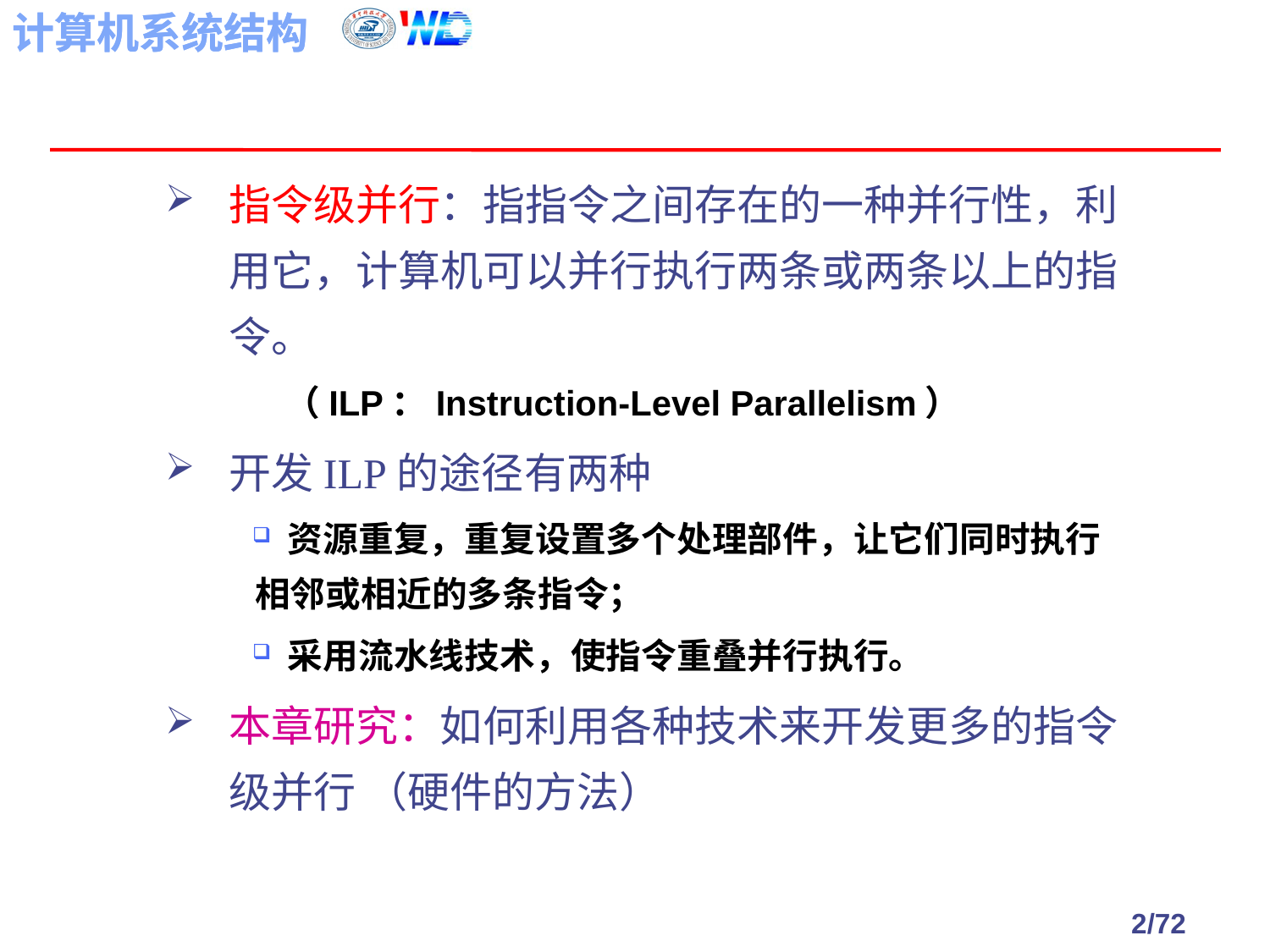

指令级并行：指指令之间存在的一种并行性，利用它，计算机可以并行执行两条或两条以上的指令。
   （ILP：Instruction-Level Parallelism）
开发ILP的途径有两种
 资源重复，重复设置多个处理部件，让它们同时执行相邻或相近的多条指令；
 采用流水线技术，使指令重叠并行执行。
本章研究：如何利用各种技术来开发更多的指令级并行 （硬件的方法）